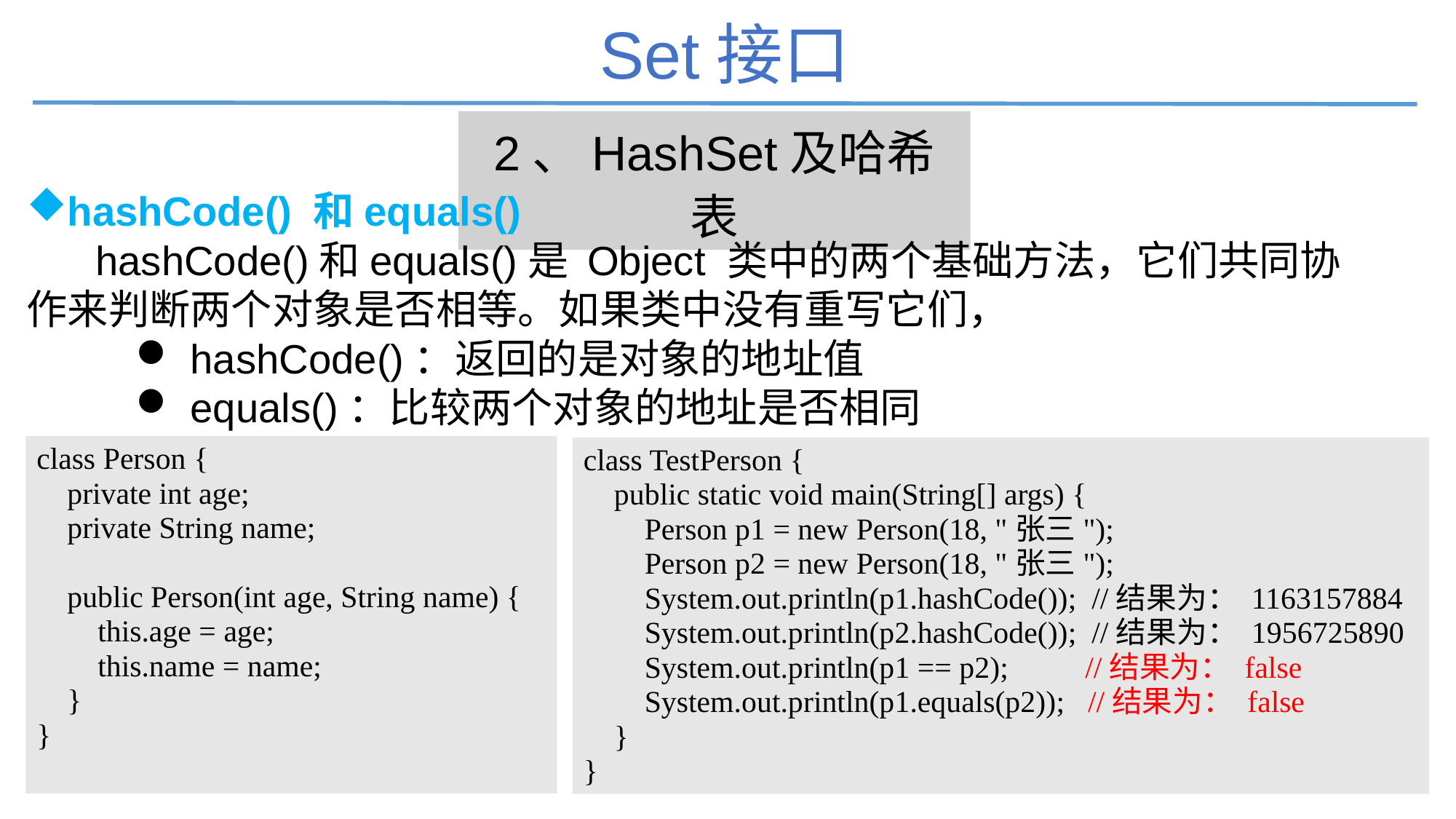

# Set接口
2、HashSet及哈希表
hashCode() 和equals()
      hashCode()和equals()是 Object 类中的两个基础方法，它们共同协作来判断两个对象是否相等。如果类中没有重写它们，
hashCode()：返回的是对象的地址值
equals()：比较两个对象的地址是否相同

class Person {
    private int age;
    private String name;

    public Person(int age, String name) {
        this.age = age;
        this.name = name;
    }
}

class TestPerson {
    public static void main(String[] args) {
        Person p1 = new Person(18, "张三");
        Person p2 = new Person(18, "张三");
        System.out.println(p1.hashCode());  //结果为： 1163157884
        System.out.println(p2.hashCode());  //结果为： 1956725890
        System.out.println(p1 == p2);          //结果为： false
        System.out.println(p1.equals(p2));   //结果为： false
    }
}